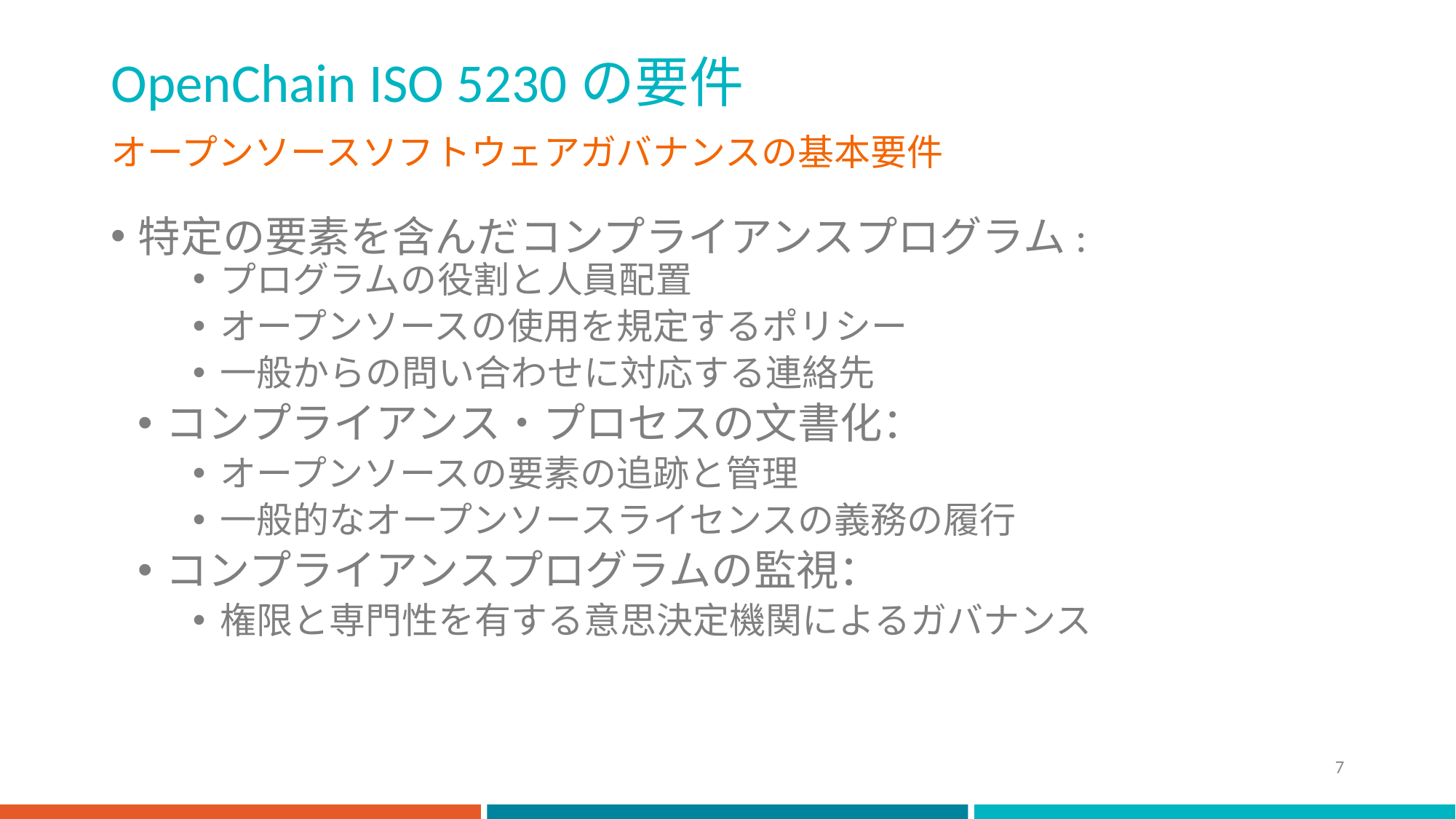

# OpenChain ISO 5230の要件
オープンソースソフトウェアガバナンスの基本要件
特定の要素を含んだコンプライアンスプログラム:
プログラムの役割と人員配置
オープンソースの使用を規定するポリシー
一般からの問い合わせに対応する連絡先
コンプライアンス・プロセスの文書化：
オープンソースの要素の追跡と管理
一般的なオープンソースライセンスの義務の履行
コンプライアンスプログラムの監視：
権限と専門性を有する意思決定機関によるガバナンス
7